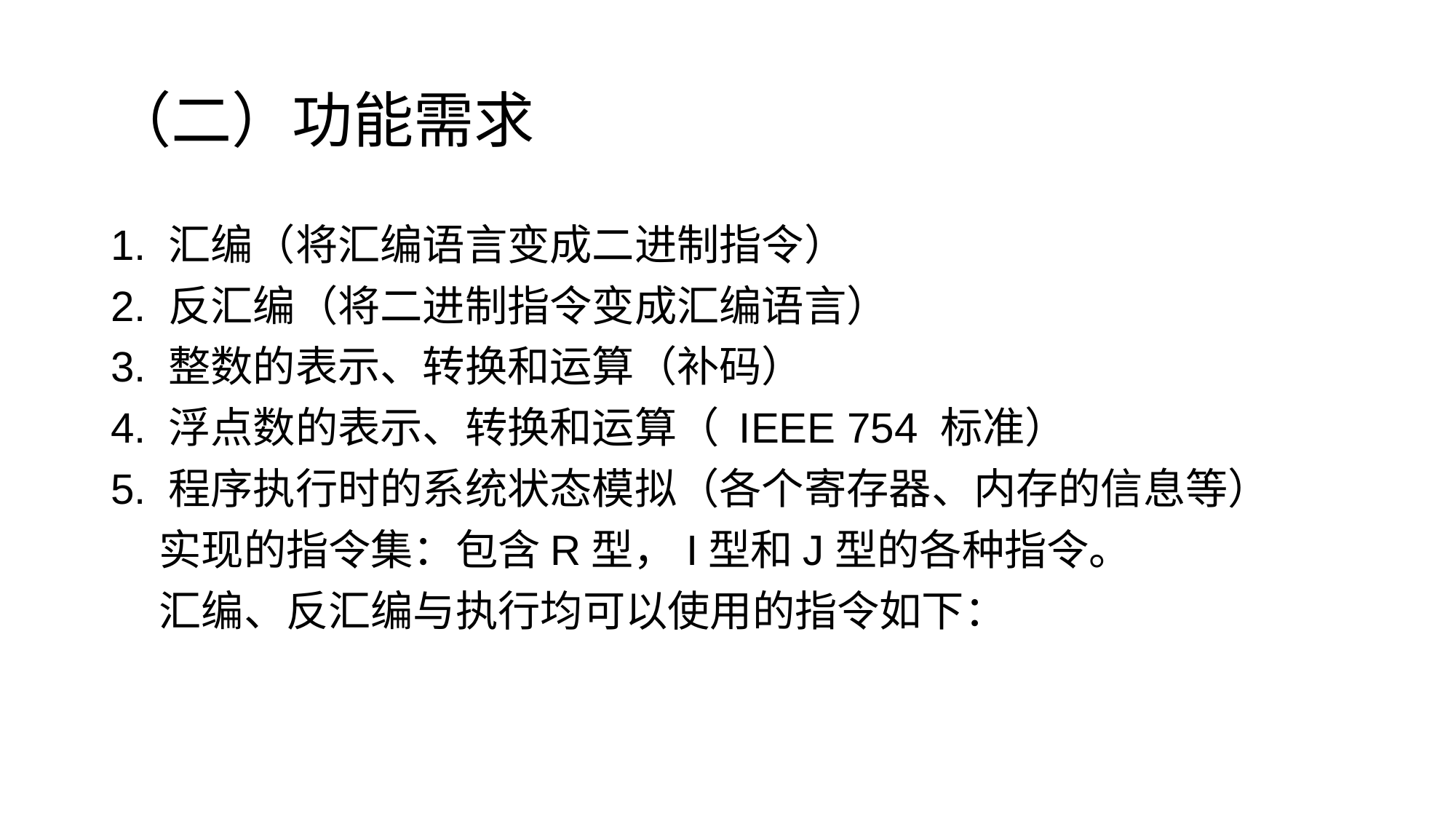

# （二）功能需求
1. 汇编（将汇编语言变成二进制指令）
2. 反汇编（将二进制指令变成汇编语言）
3. 整数的表示、转换和运算（补码）
4. 浮点数的表示、转换和运算（ IEEE 754 标准）
5. 程序执行时的系统状态模拟（各个寄存器、内存的信息等）
    实现的指令集：包含R型，I型和J型的各种指令。
    汇编、反汇编与执行均可以使用的指令如下：